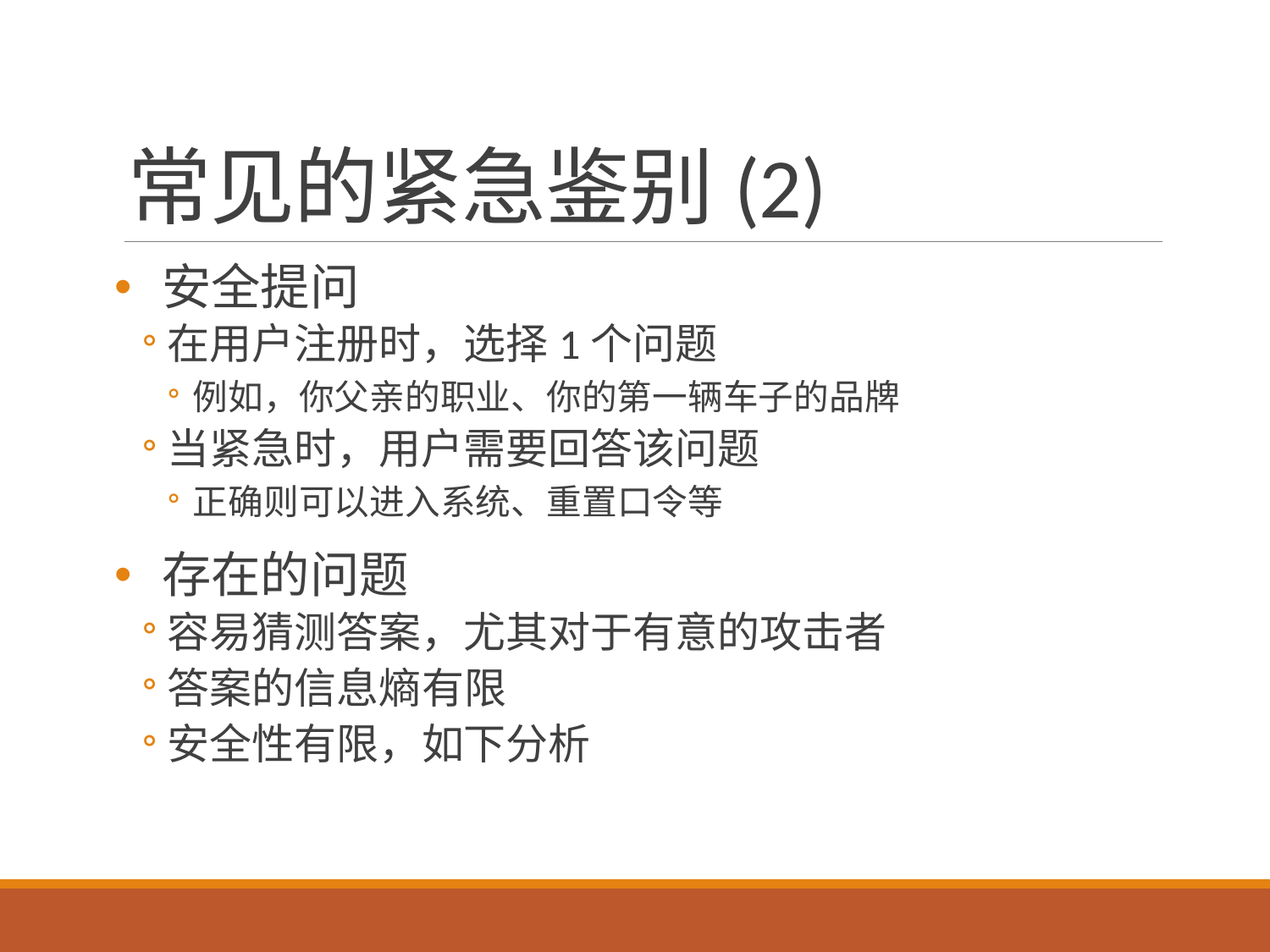

# 常见的紧急鉴别(2)
安全提问
在用户注册时，选择1个问题
例如，你父亲的职业、你的第一辆车子的品牌
当紧急时，用户需要回答该问题
正确则可以进入系统、重置口令等
存在的问题
容易猜测答案，尤其对于有意的攻击者
答案的信息熵有限
安全性有限，如下分析